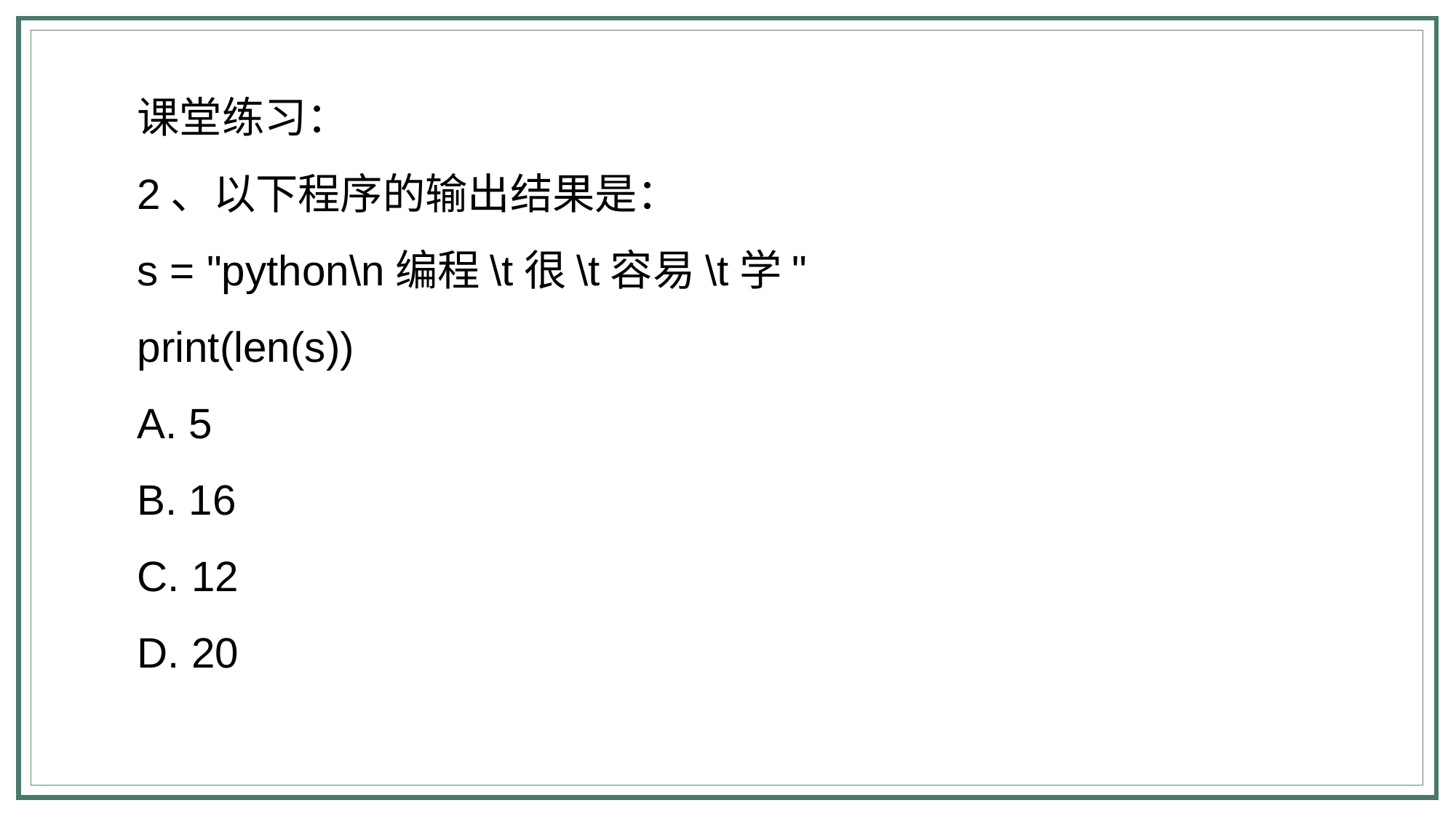

课堂练习：
2、以下程序的输出结果是：‬‬‬‬‬‬‬‬‬‬‬‬‬‬‬‬‬‬‬‬‬‬‬‬‬‬‬‬‬‬‬‬‬‬‬‬‬‬‬‬‬‬‬‬‬‬‬‬‬‬‬‬‬‬‬‬‬‬‬‬‬‬‬‬‬‬‬‬‬‬‬‬‬‬‬‬‬‬‬‬‬‬‬‬‬‬‬‬‬‬‬‬‬‬‬‬
s = "python\n编程\t很\t容易\t学"
print(len(s))
A. 5
B. 16
C. 12
D. 20